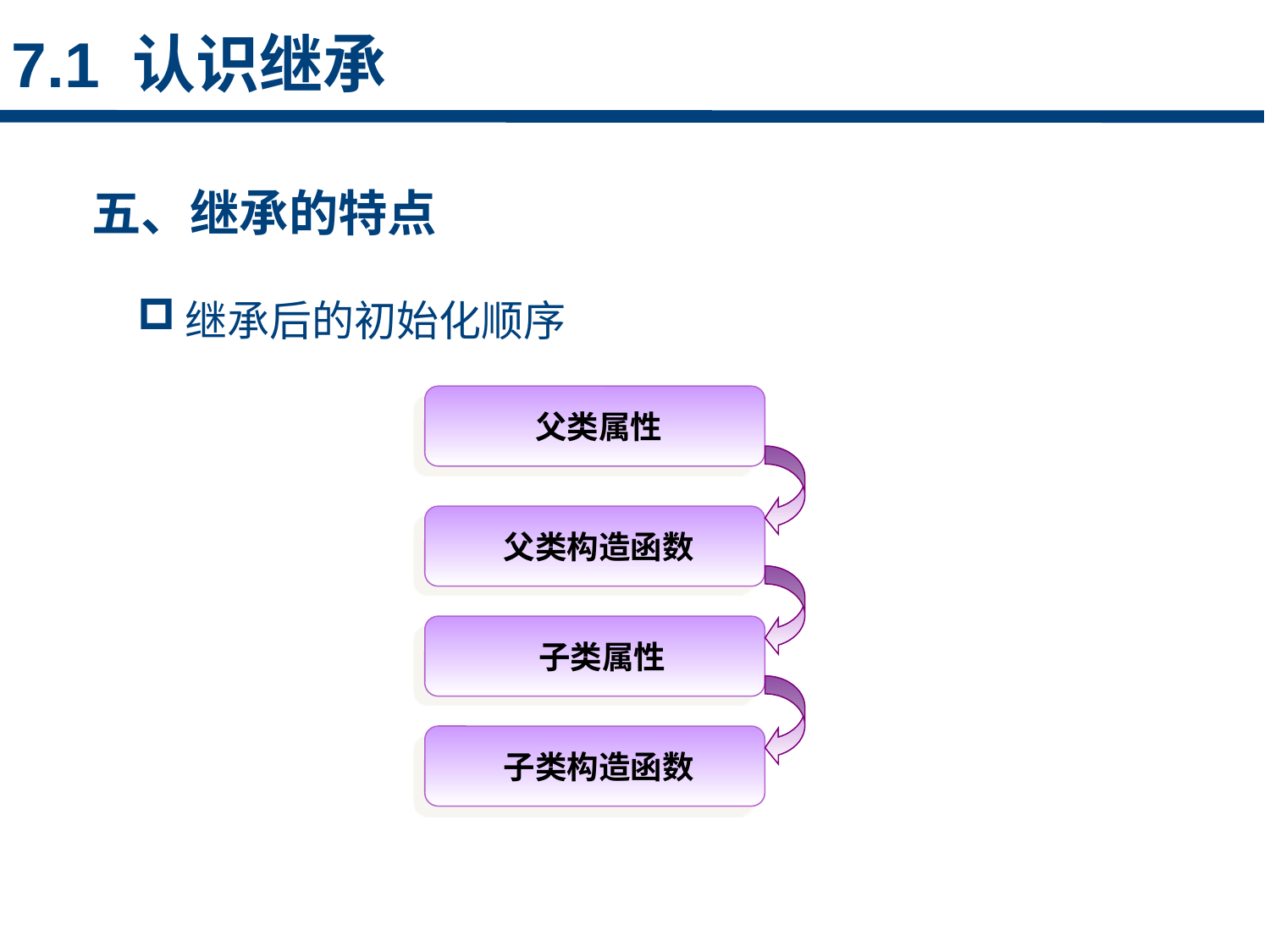

7.1 认识继承
五、继承的特点
继承后的初始化顺序
点击添加文本
 父类属性
点击添加文本

 父类构造函数

点击添加文本
 子类属性

 子类构造函数
点击添加文本